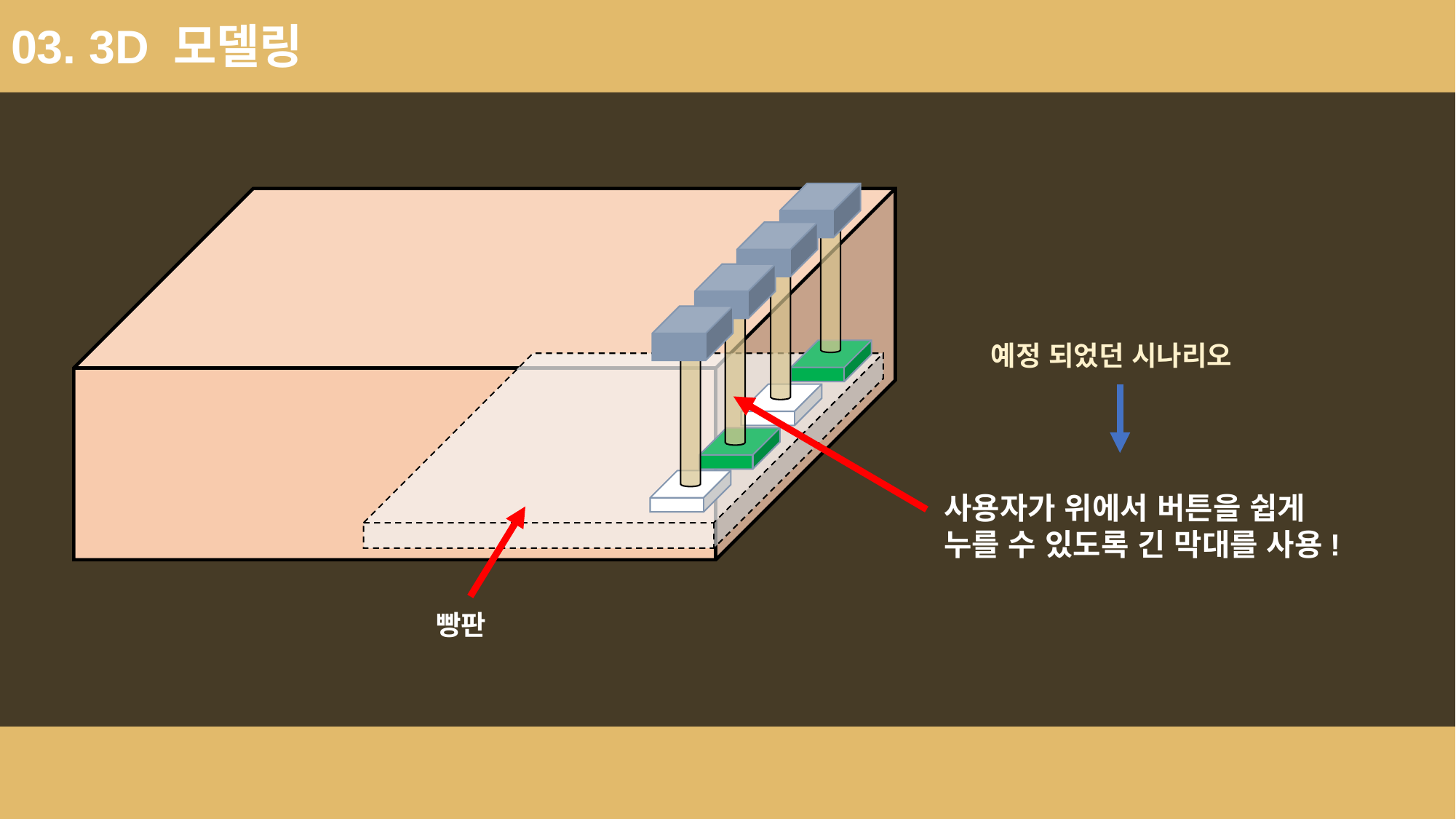

03. 3D 모델링

예정 되었던 시나리오

사용자가 위에서 버튼을 쉽게
누를 수 있도록 긴 막대를 사용!
빵판